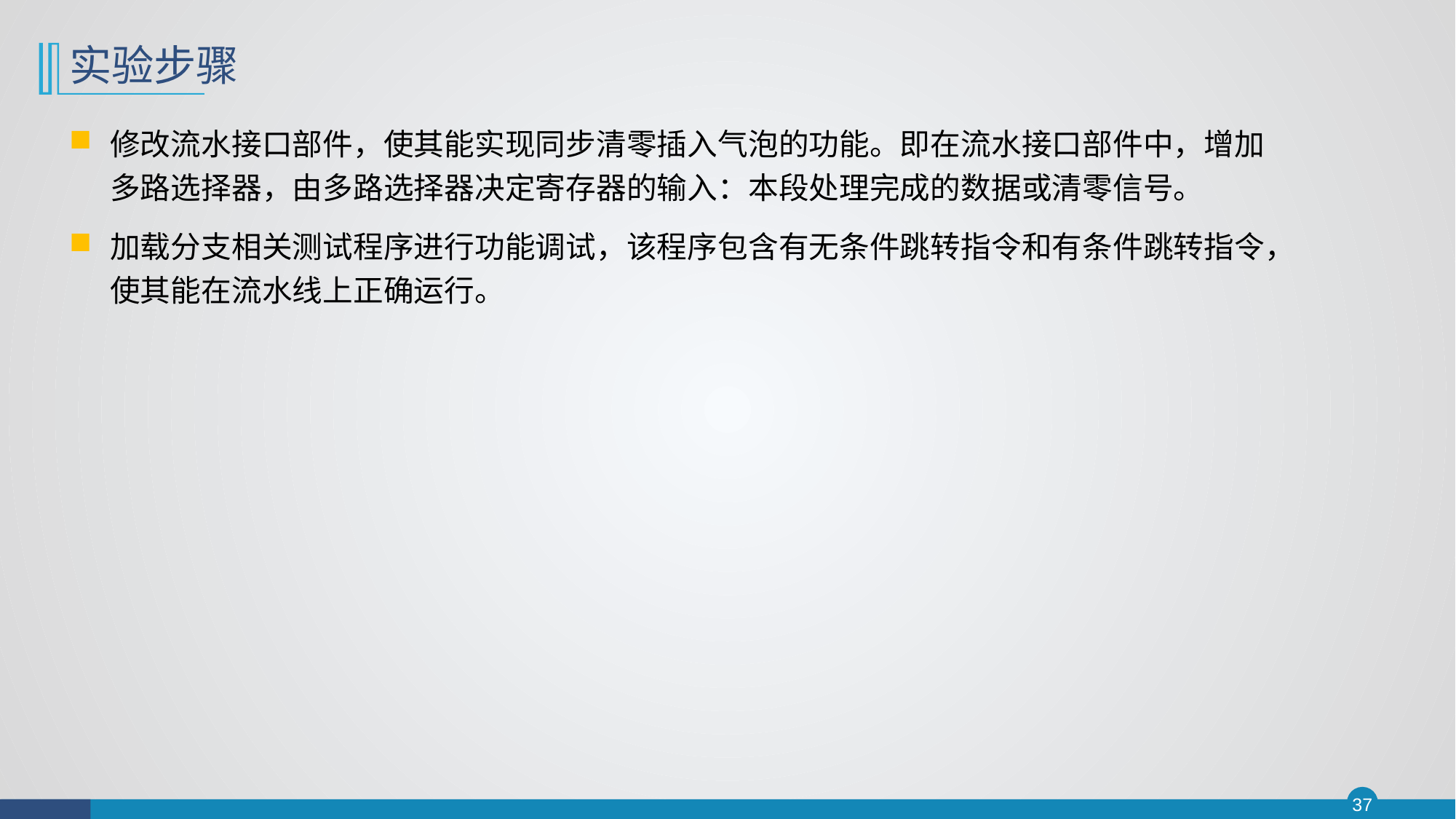

# 实验步骤
修改流水接口部件，使其能实现同步清零插入气泡的功能。即在流水接口部件中，增加多路选择器，由多路选择器决定寄存器的输入：本段处理完成的数据或清零信号。
加载分支相关测试程序进行功能调试，该程序包含有无条件跳转指令和有条件跳转指令，使其能在流水线上正确运行。